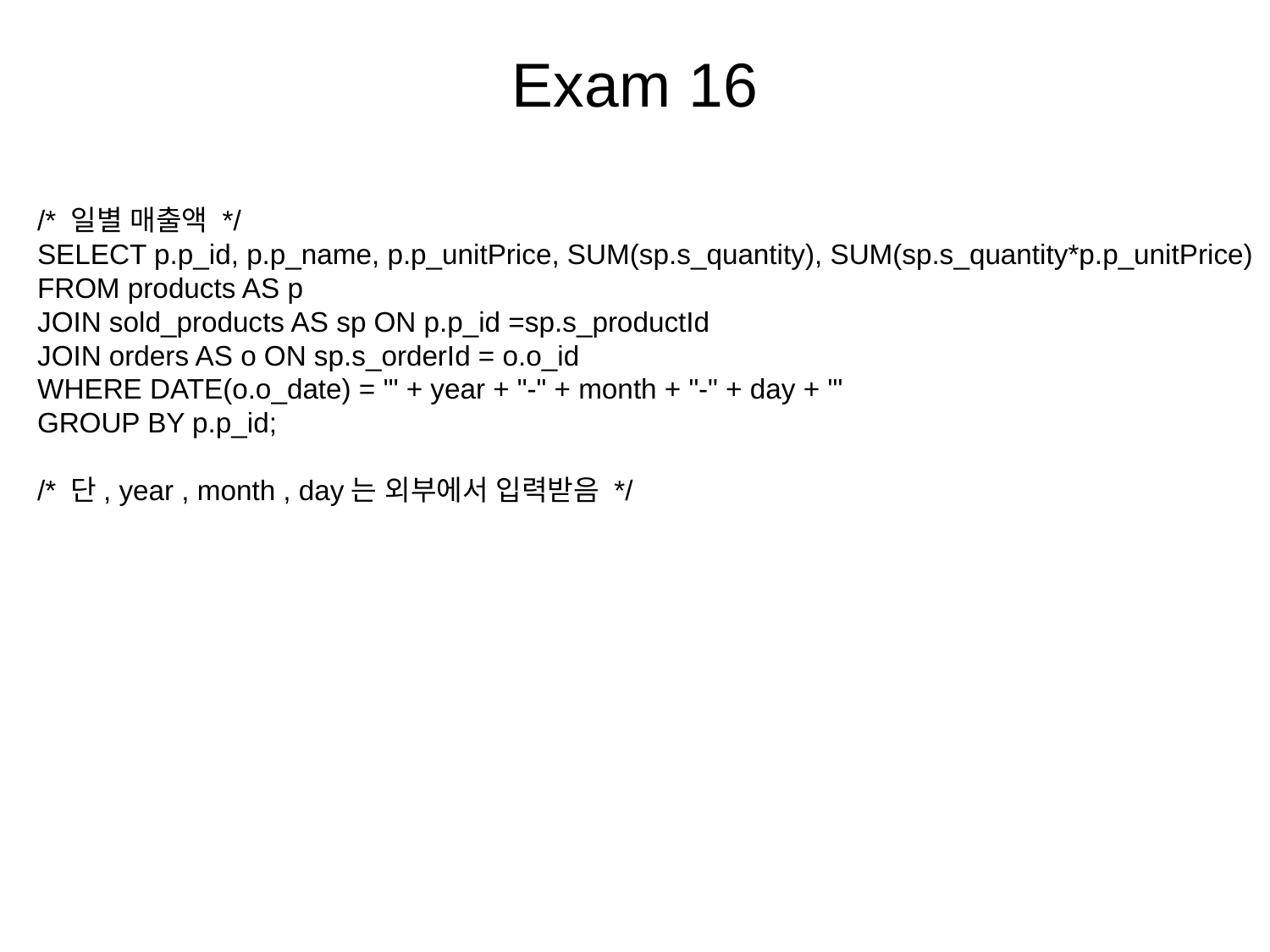

# Exam 16
/* 일별 매출액 */
SELECT p.p_id, p.p_name, p.p_unitPrice, SUM(sp.s_quantity), SUM(sp.s_quantity*p.p_unitPrice)
FROM products AS p
JOIN sold_products AS sp ON p.p_id =sp.s_productId
JOIN orders AS o ON sp.s_orderId = o.o_id
WHERE DATE(o.o_date) = '" + year + "-" + month + "-" + day + "'
GROUP BY p.p_id;

/* 단, year , month , day는 외부에서 입력받음 */